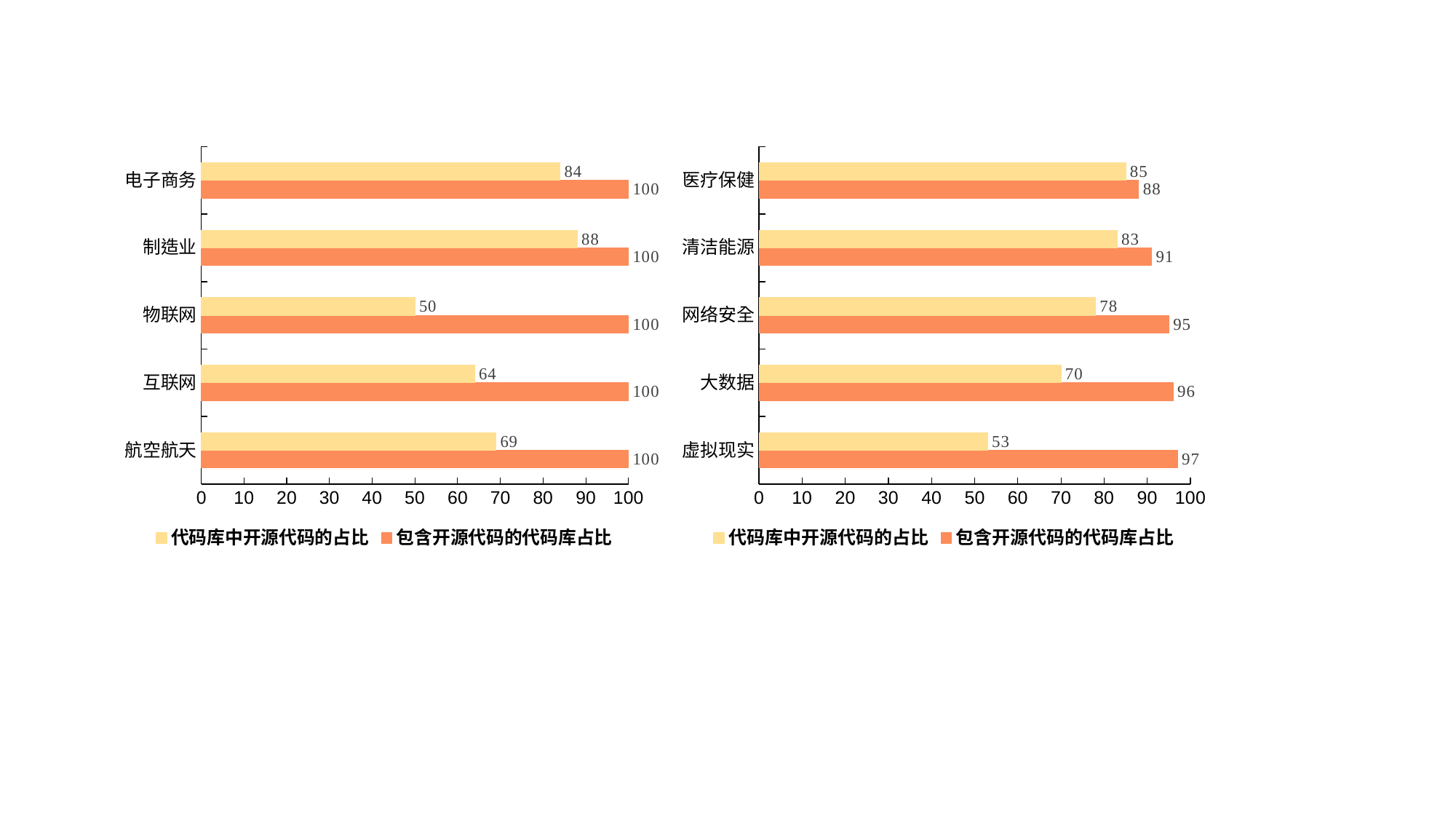

### Chart

| Category | 包含开源代码的代码库占比 | 代码库中开源代码的占比 |
|---|---|---|
| 航空航天 | 100.0 | 69.0 |
| 互联网 | 100.0 | 64.0 |
| 物联网 | 100.0 | 50.0 |
| 制造业 | 100.0 | 88.0 |
| 电子商务 | 100.0 | 84.0 |

### Chart

| Category | 包含开源代码的代码库占比 | 代码库中开源代码的占比 |
|---|---|---|
| 虚拟现实 | 97.0 | 53.0 |
| 大数据 | 96.0 | 70.0 |
| 网络安全 | 95.0 | 78.0 |
| 清洁能源 | 91.0 | 83.0 |
| 医疗保健 | 88.0 | 85.0 |